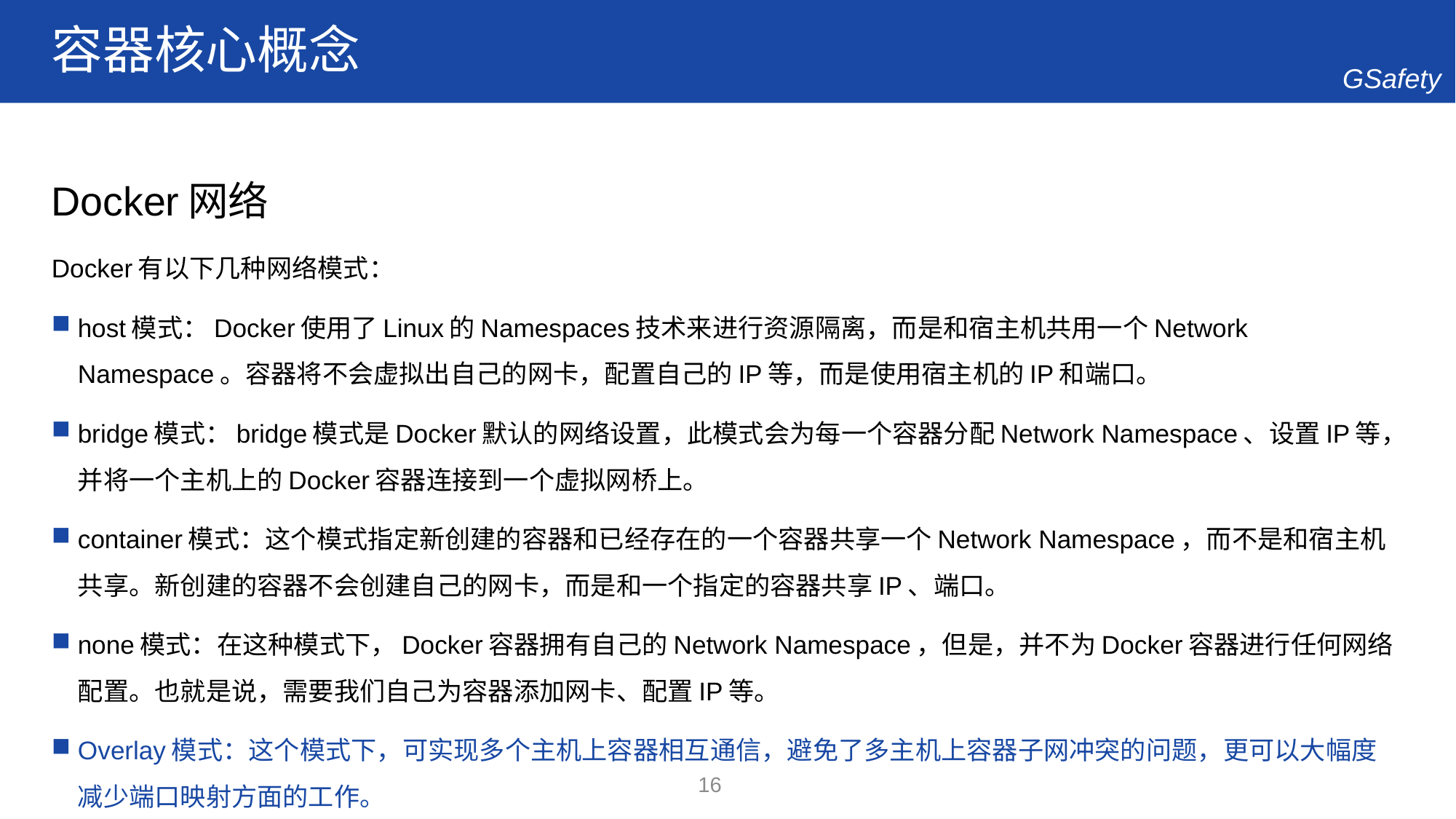

# 容器核心概念
Docker网络
Docker有以下几种网络模式：
host模式：Docker使用了Linux的Namespaces技术来进行资源隔离，而是和宿主机共用一个Network Namespace。容器将不会虚拟出自己的网卡，配置自己的IP等，而是使用宿主机的IP和端口。
bridge模式：bridge模式是Docker默认的网络设置，此模式会为每一个容器分配Network Namespace、设置IP等，并将一个主机上的Docker容器连接到一个虚拟网桥上。
container模式：这个模式指定新创建的容器和已经存在的一个容器共享一个Network Namespace，而不是和宿主机共享。新创建的容器不会创建自己的网卡，而是和一个指定的容器共享IP、端口。
none模式：在这种模式下，Docker容器拥有自己的Network Namespace，但是，并不为Docker容器进行任何网络配置。也就是说，需要我们自己为容器添加网卡、配置IP等。
Overlay模式：这个模式下，可实现多个主机上容器相互通信，避免了多主机上容器子网冲突的问题，更可以大幅度减少端口映射方面的工作。
16